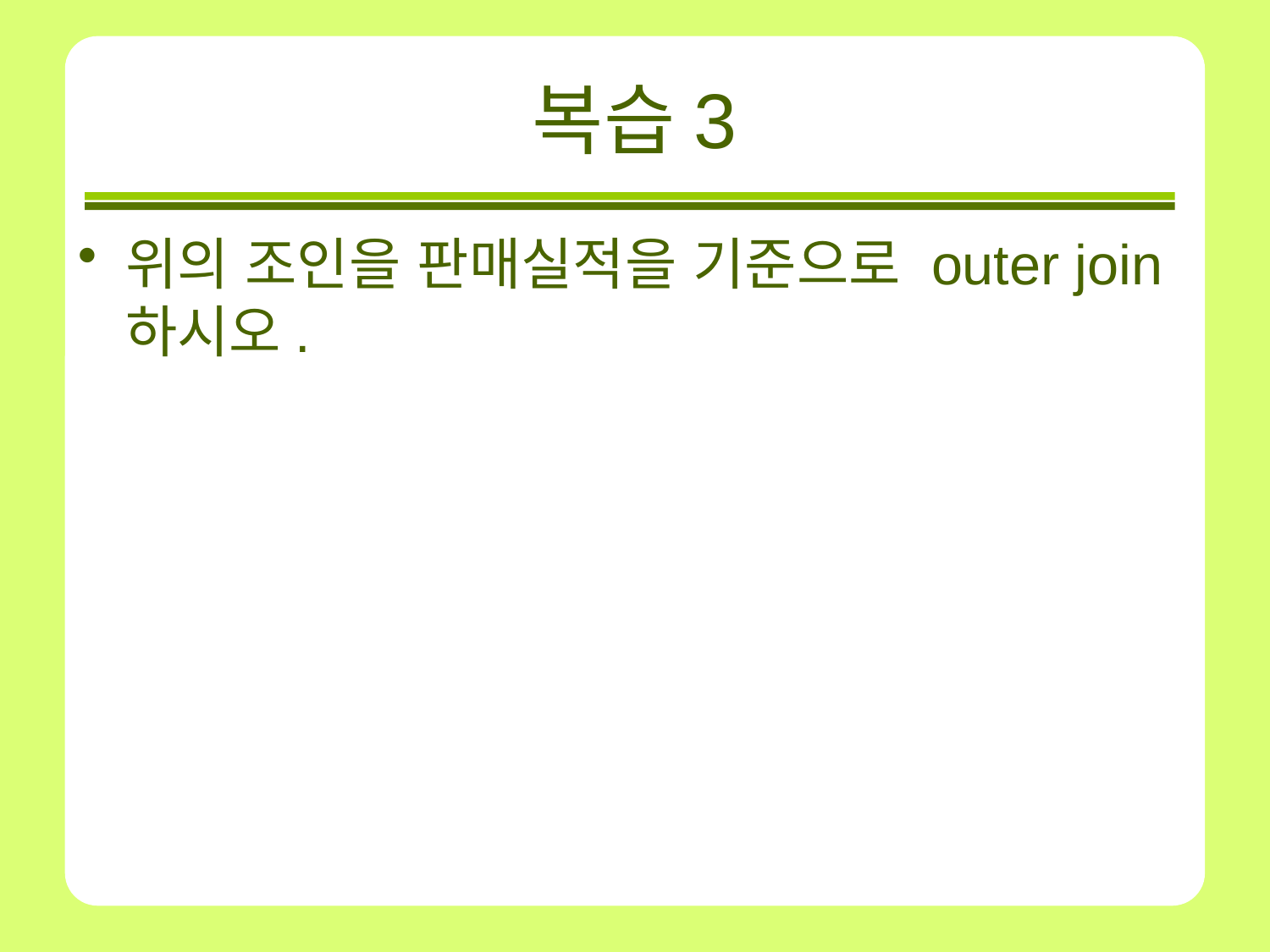

# 복습3
위의 조인을 판매실적을 기준으로 outer join 하시오.